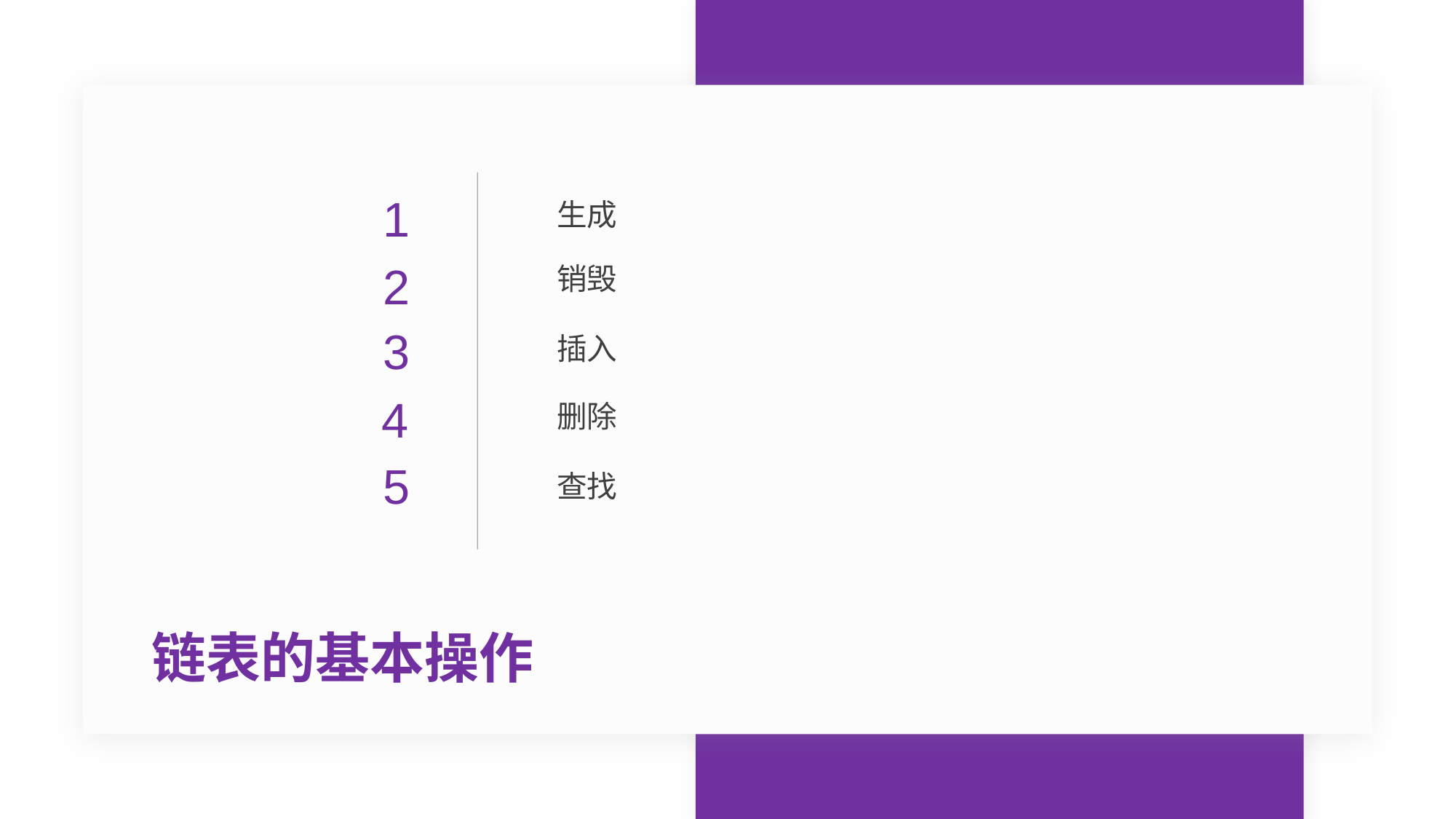

1
生成
销毁
2
3
插入
4
删除
5
查找
链表的基本操作